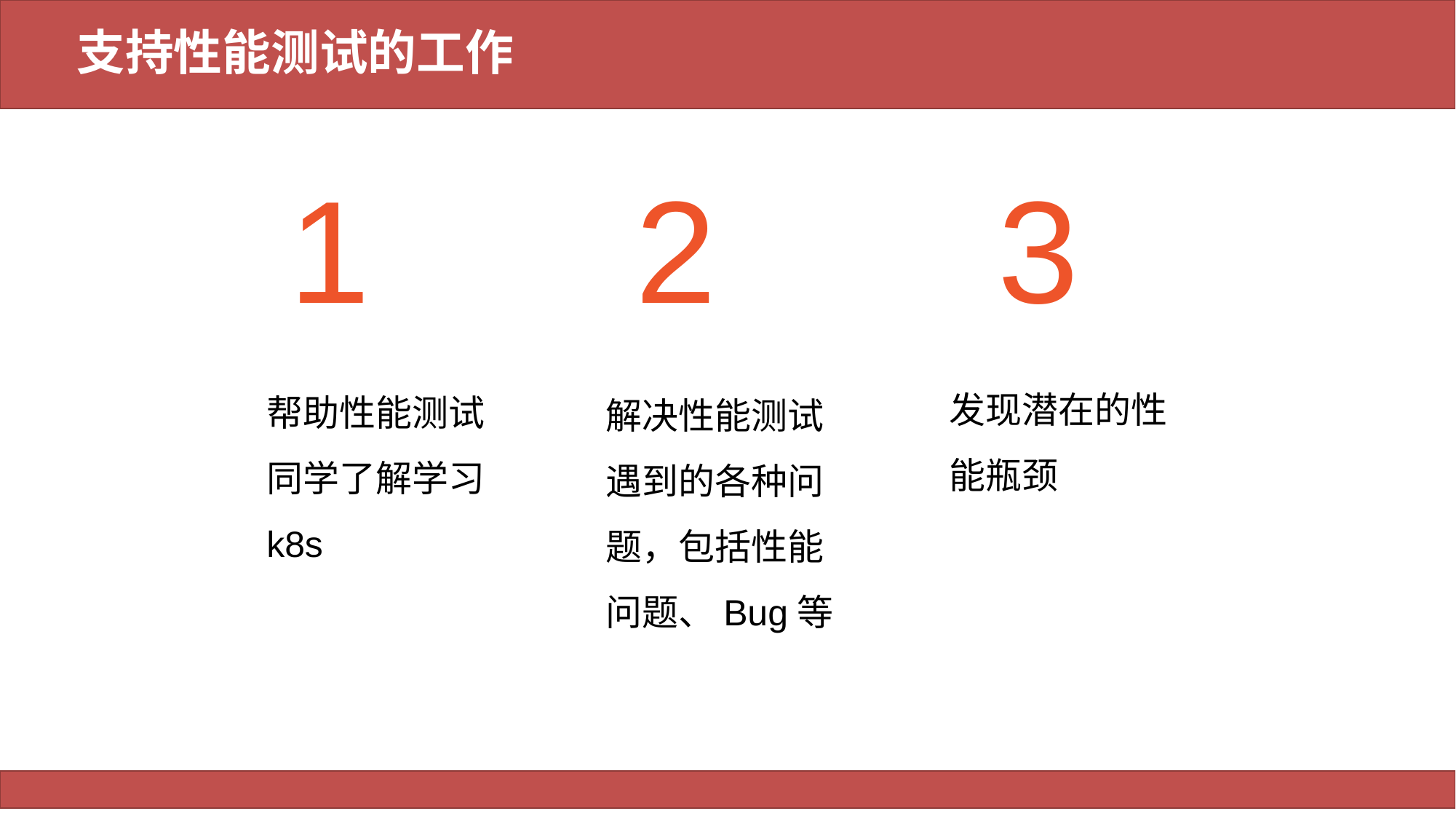

# 支持性能测试的工作
1
2
3
发现潜在的性能瓶颈
帮助性能测试同学了解学习k8s
解决性能测试遇到的各种问题，包括性能问题、Bug等